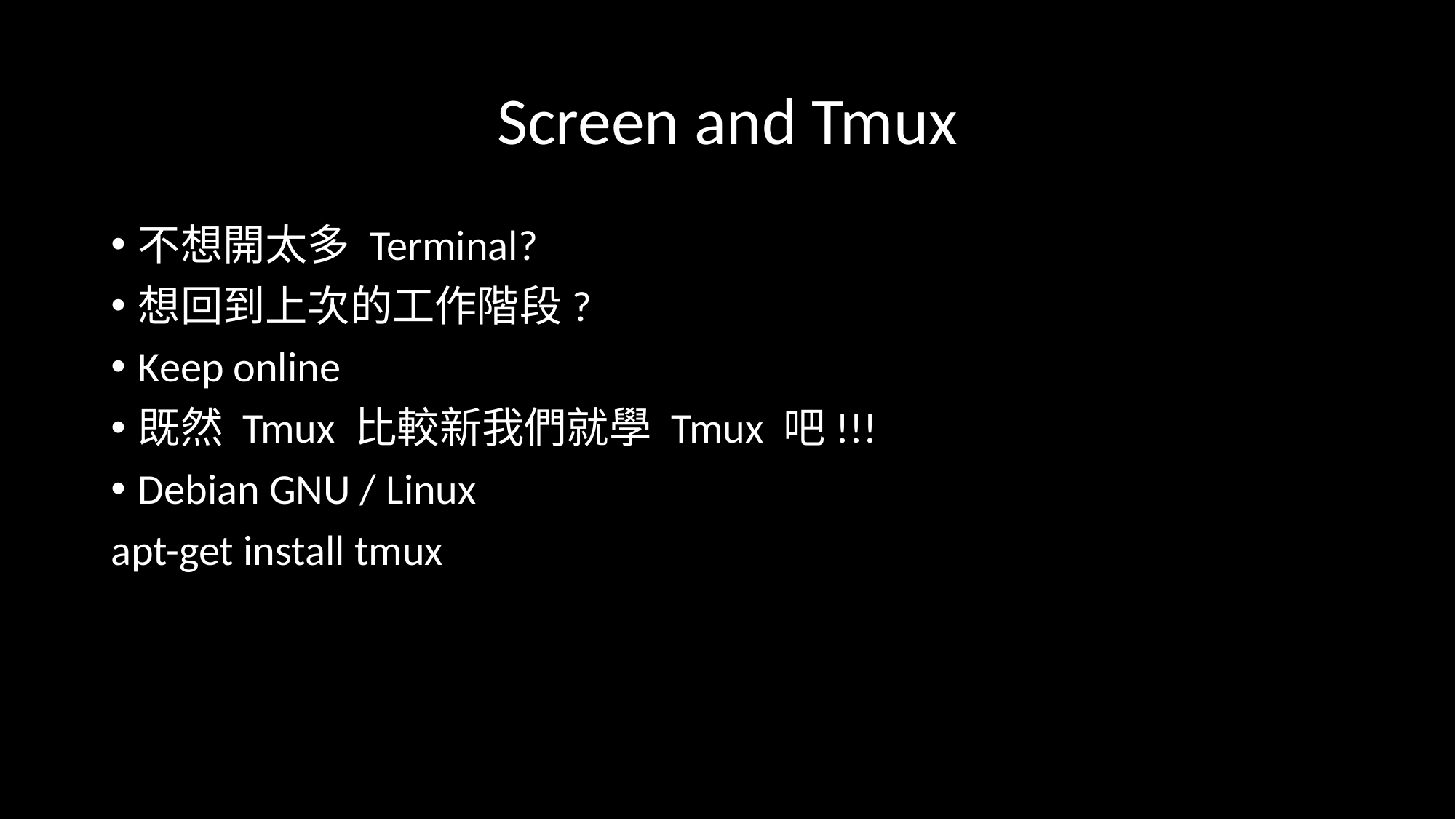

# Screen and Tmux
不想開太多 Terminal?
想回到上次的工作階段?
Keep online
既然 Tmux 比較新我們就學 Tmux 吧!!!
Debian GNU / Linux
apt-get install tmux